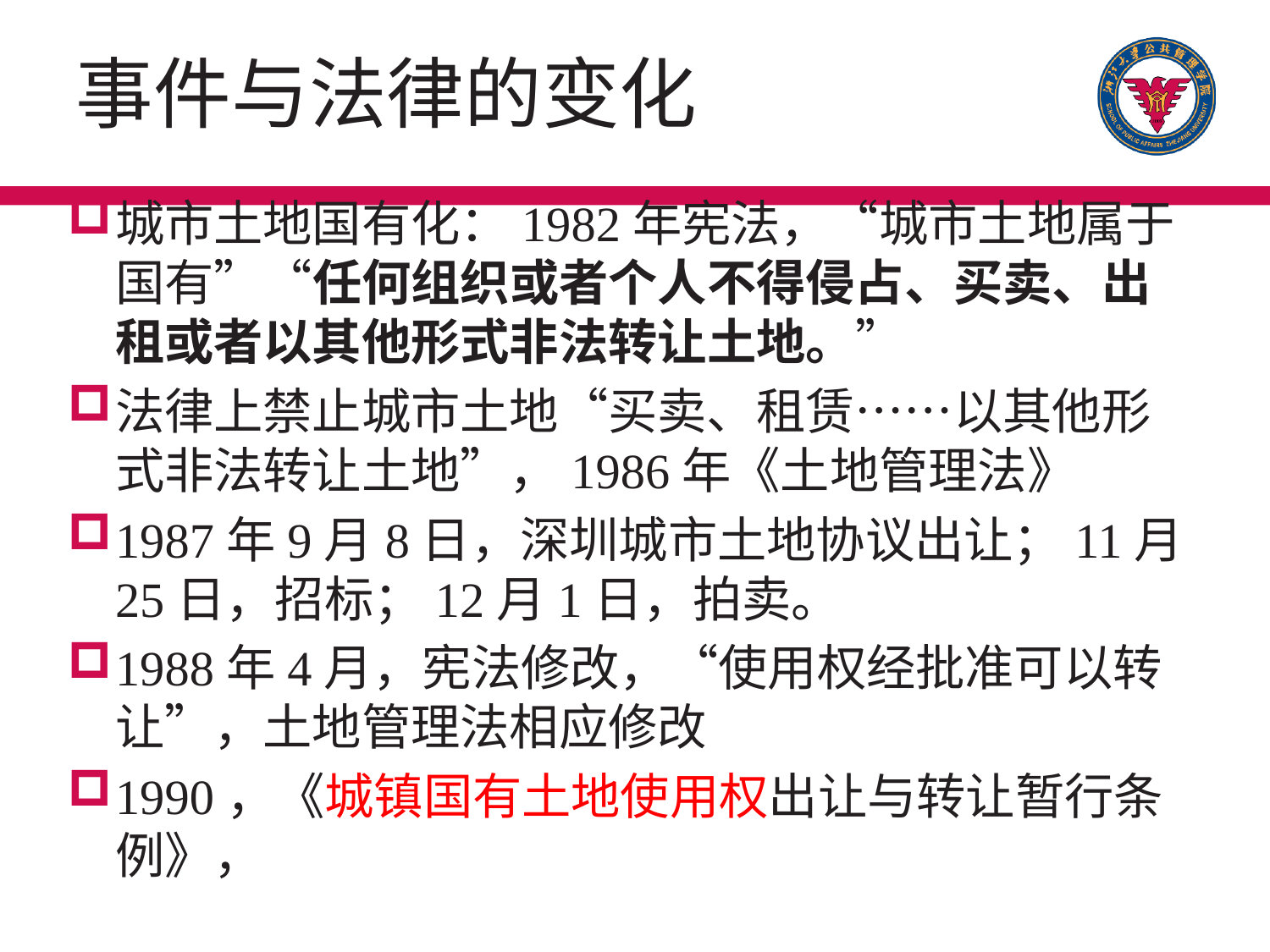

# 事件与法律的变化
城市土地国有化：1982年宪法，“城市土地属于国有”“任何组织或者个人不得侵占、买卖、出租或者以其他形式非法转让土地。”
法律上禁止城市土地“买卖、租赁……以其他形式非法转让土地”，1986年《土地管理法》
1987年9月8日，深圳城市土地协议出让；11月25日，招标；12月1日，拍卖。
1988年4月，宪法修改，“使用权经批准可以转让”，土地管理法相应修改
1990，《城镇国有土地使用权出让与转让暂行条例》，